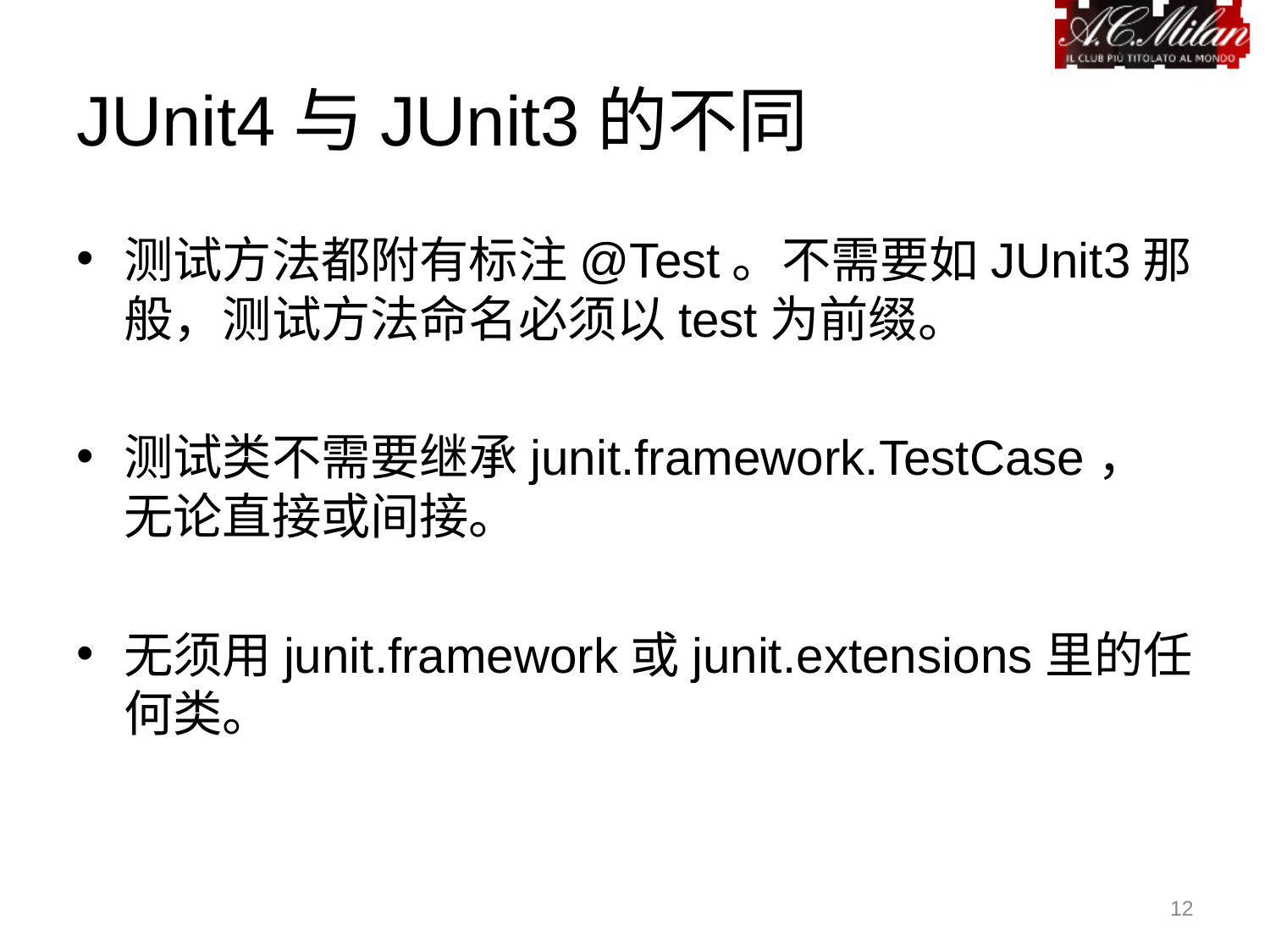

# JUnit4与JUnit3的不同
测试方法都附有标注@Test。不需要如JUnit3那般，测试方法命名必须以test为前缀。

测试类不需要继承junit.framework.TestCase，无论直接或间接。

无须用junit.framework或junit.extensions里的任何类。
12